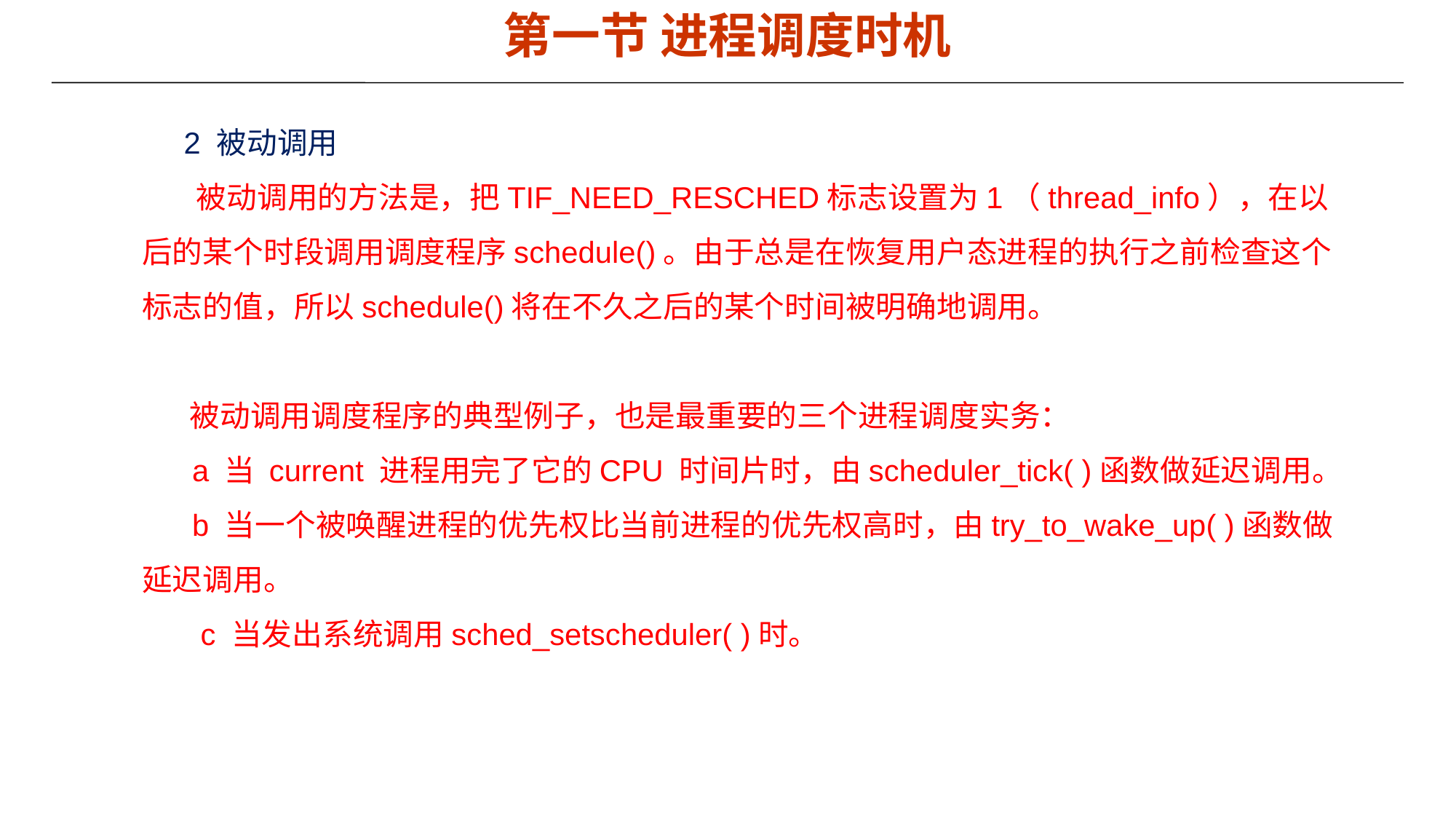

第一节 进程调度时机

     2 被动调用
       被动调用的方法是，把TIF_NEED_RESCHED标志设置为1（thread_info），在以后的某个时段调用调度程序schedule()。由于总是在恢复用户态进程的执行之前检查这个标志的值，所以schedule()将在不久之后的某个时间被明确地调用。

      被动调用调度程序的典型例子，也是最重要的三个进程调度实务：
      a 当 current 进程用完了它的CPU 时间片时，由scheduler_tick( )函数做延迟调用。
      b 当一个被唤醒进程的优先权比当前进程的优先权高时，由try_to_wake_up( )函数做延迟调用。
       c 当发出系统调用sched_setscheduler( )时。